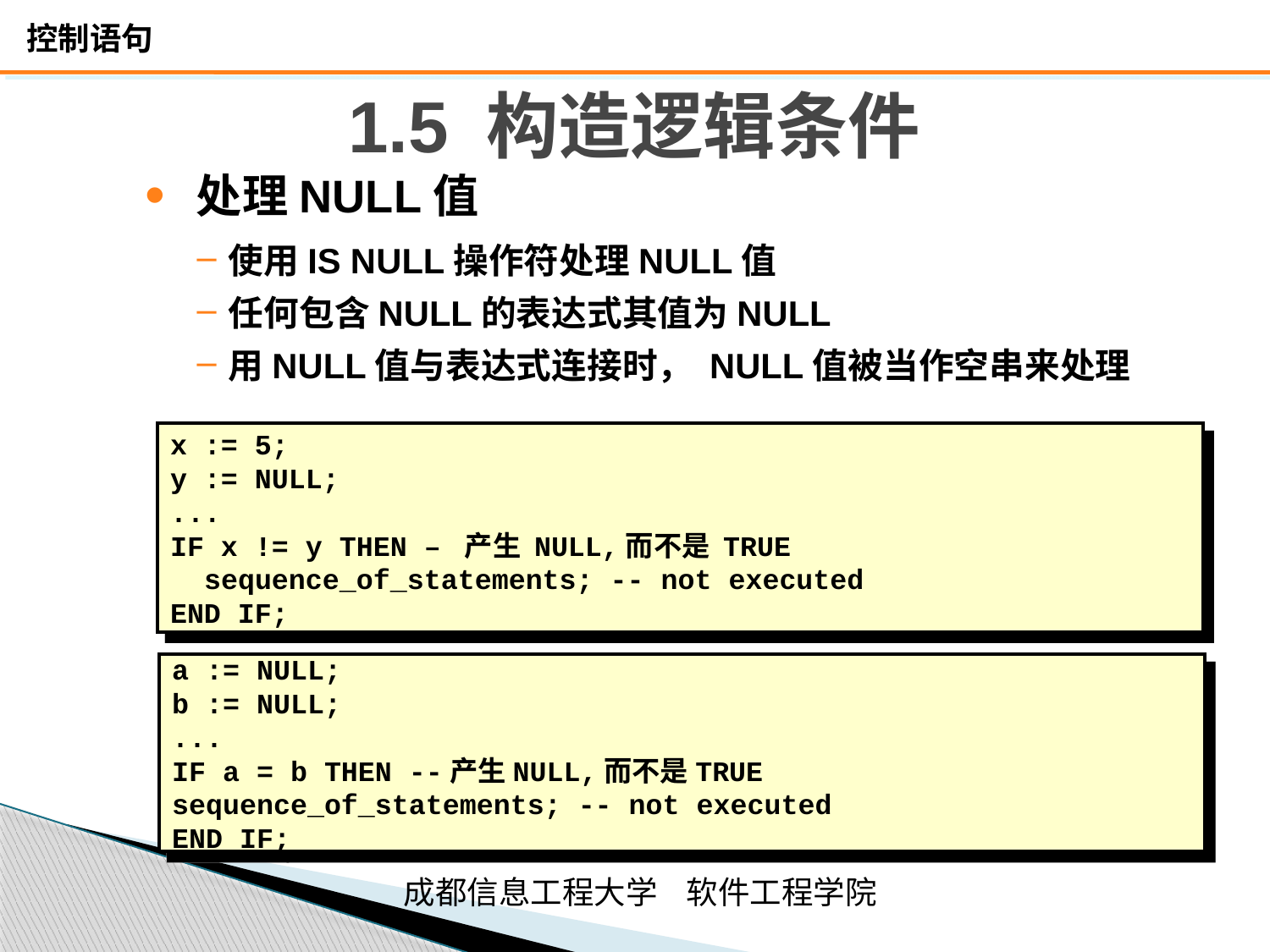

# 1.5 构造逻辑条件
 处理NULL值
使用IS NULL操作符处理NULL值
任何包含NULL的表达式其值为NULL
用NULL值与表达式连接时， NULL值被当作空串来处理
x := 5;
y := NULL;
...
IF x != y THEN – 产生 NULL,而不是 TRUE
  sequence_of_statements; -- not executed
END IF;
a := NULL;
b := NULL;
...
IF a = b THEN --产生NULL,而不是TRUE
sequence_of_statements; -- not executed
END IF;